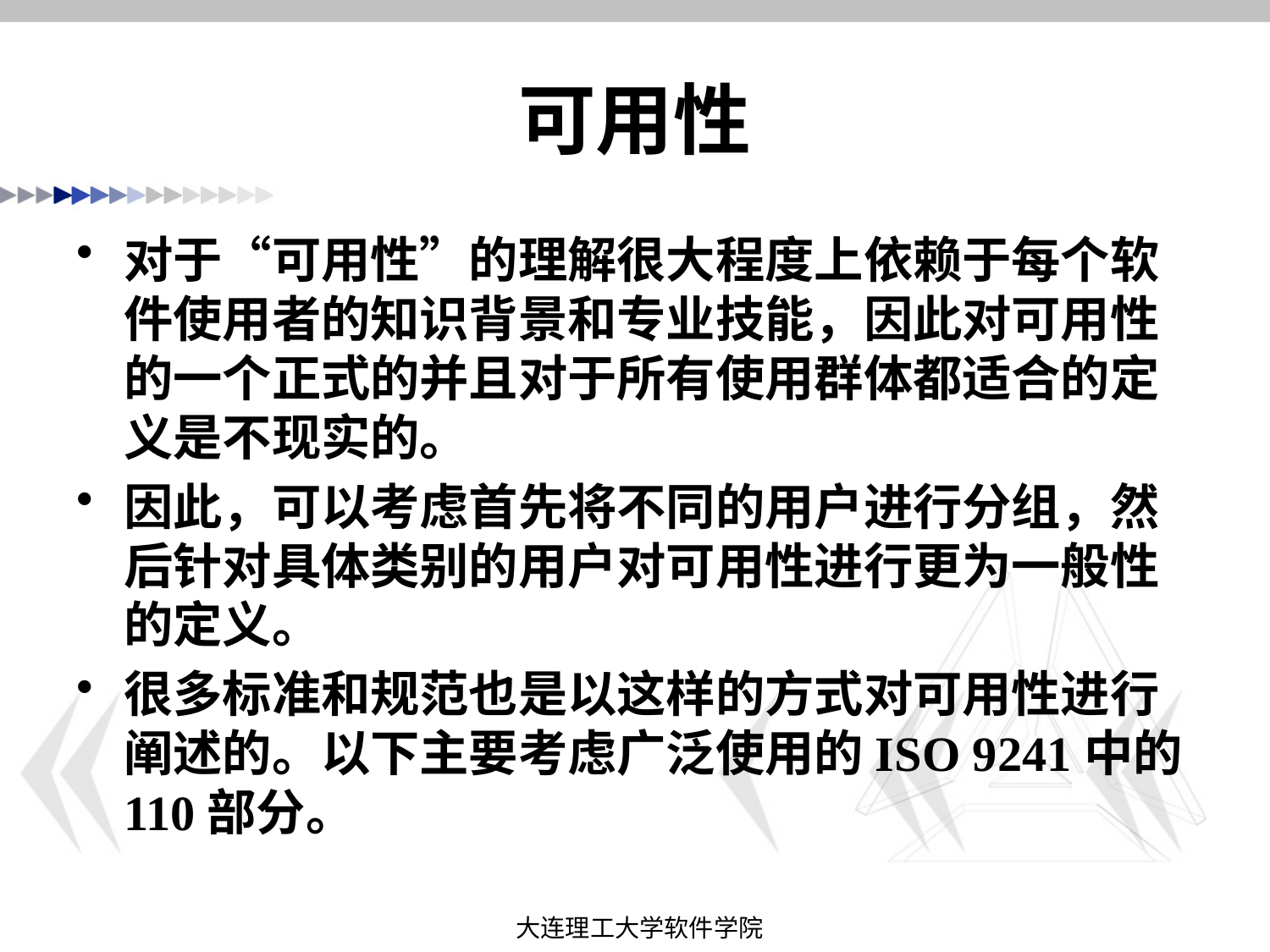

# 可用性
对于“可用性”的理解很大程度上依赖于每个软件使用者的知识背景和专业技能，因此对可用性的一个正式的并且对于所有使用群体都适合的定义是不现实的。
因此，可以考虑首先将不同的用户进行分组，然后针对具体类别的用户对可用性进行更为一般性的定义。
很多标准和规范也是以这样的方式对可用性进行阐述的。以下主要考虑广泛使用的ISO 9241中的110部分。

大连理工大学软件学院
7